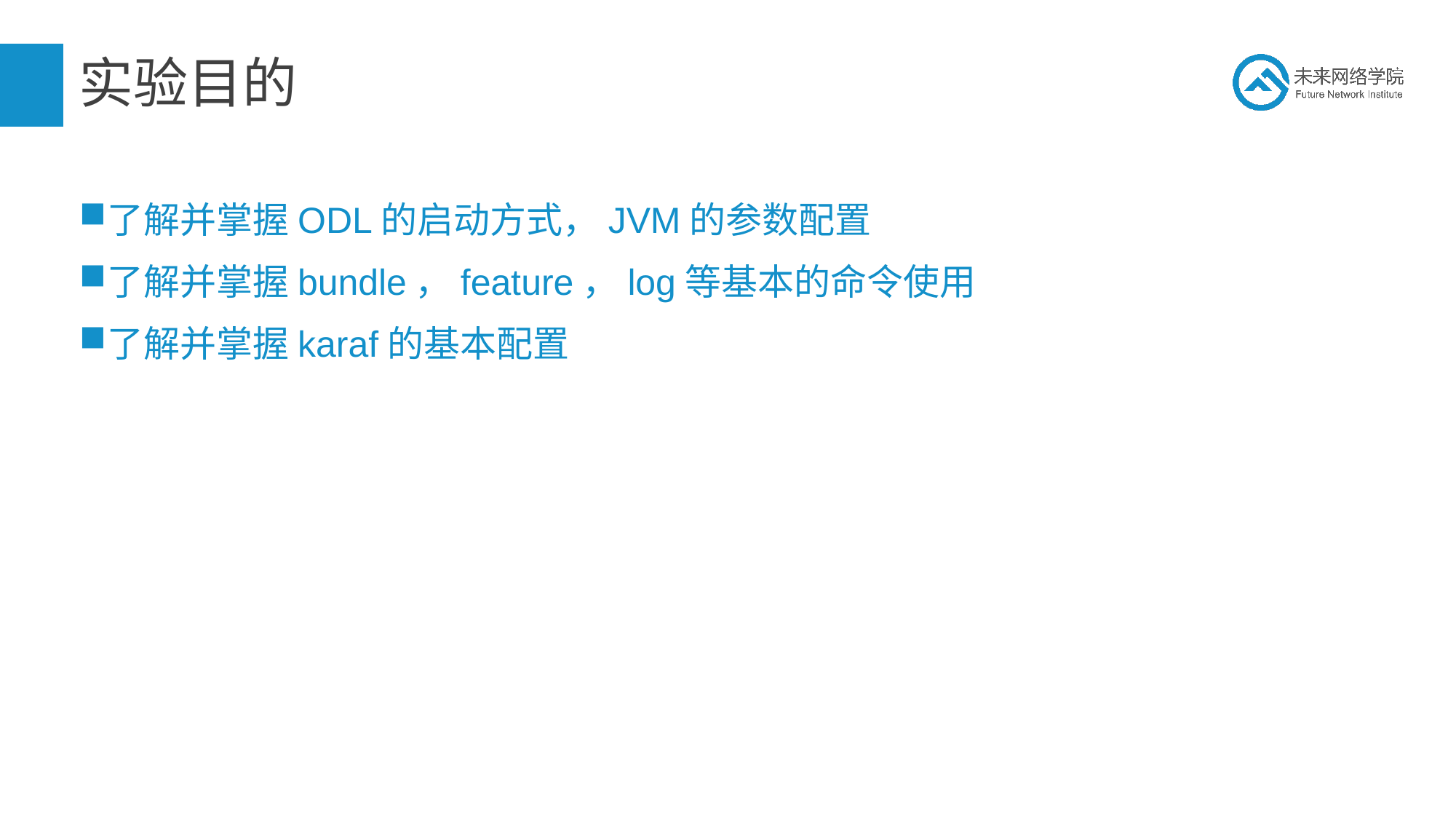

# 实验目的
了解并掌握ODL的启动方式，JVM的参数配置
了解并掌握bundle，feature，log等基本的命令使用
了解并掌握karaf的基本配置